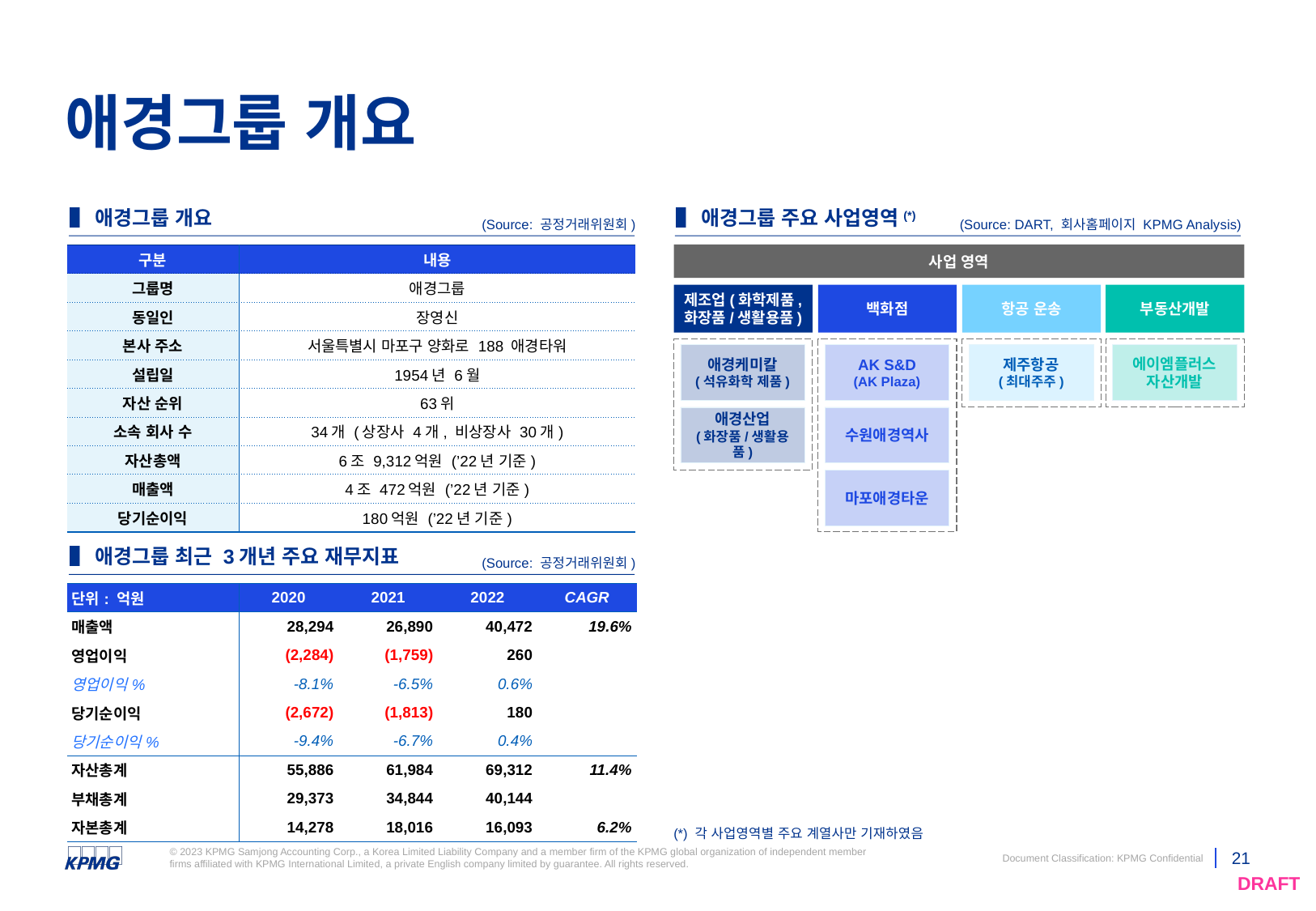

# 애경그룹 개요
▌애경그룹 개요

▌애경그룹 주요 사업영역(*)

(Source: 공정거래위원회)
(Source: DART, 회사홈페이지 KPMG Analysis)
사업 영역
| 구분 | 내용 |
| --- | --- |
| 그룹명 | 애경그룹 |
| 동일인 | 장영신 |
| 본사 주소 | 서울특별시 마포구 양화로 188 애경타워 |
| 설립일 | 1954년 6월 |
| 자산 순위 | 63위 |
| 소속 회사 수 | 34개 (상장사 4개, 비상장사 30개) |
| 자산총액 | 6조 9,312억원 (’22년 기준) |
| 매출액 | 4조 472억원 (’22년 기준) |
| 당기순이익 | 180억원 (’22년 기준) |
제조업(화학제품, 화장품/생활용품)
백화점
항공 운송
부동산개발

애경케미칼
(석유화학 제품)
AK S&D
(AK Plaza)
제주항공
(최대주주)
에이엠플러스
자산개발
애경산업
(화장품/생활용품)
수원애경역사
마포애경타운
▌애경그룹 최근 3개년 주요 재무지표

(Source: 공정거래위원회)
| 단위: 억원 | 2020 | 2021 | 2022 | CAGR |
| --- | --- | --- | --- | --- |
| 매출액 | 28,294 | 26,890 | 40,472 | 19.6% |
| 영업이익 | (2,284) | (1,759) | 260 |  |
| 영업이익% | -8.1% | -6.5% | 0.6% |  |
| 당기순이익 | (2,672) | (1,813) | 180 |  |
| 당기순이익% | -9.4% | -6.7% | 0.4% |  |
| 자산총계 | 55,886 | 61,984 | 69,312 | 11.4% |
| 부채총계 | 29,373 | 34,844 | 40,144 |  |
| 자본총계 | 14,278 | 18,016 | 16,093 | 6.2% |
(*) 각 사업영역별 주요 계열사만 기재하였음

학생 진로 상담/지원,
기업 임직원 EAP(*)
영유아
초등학생/중학생
/고등학생
대학생
성인
근로자